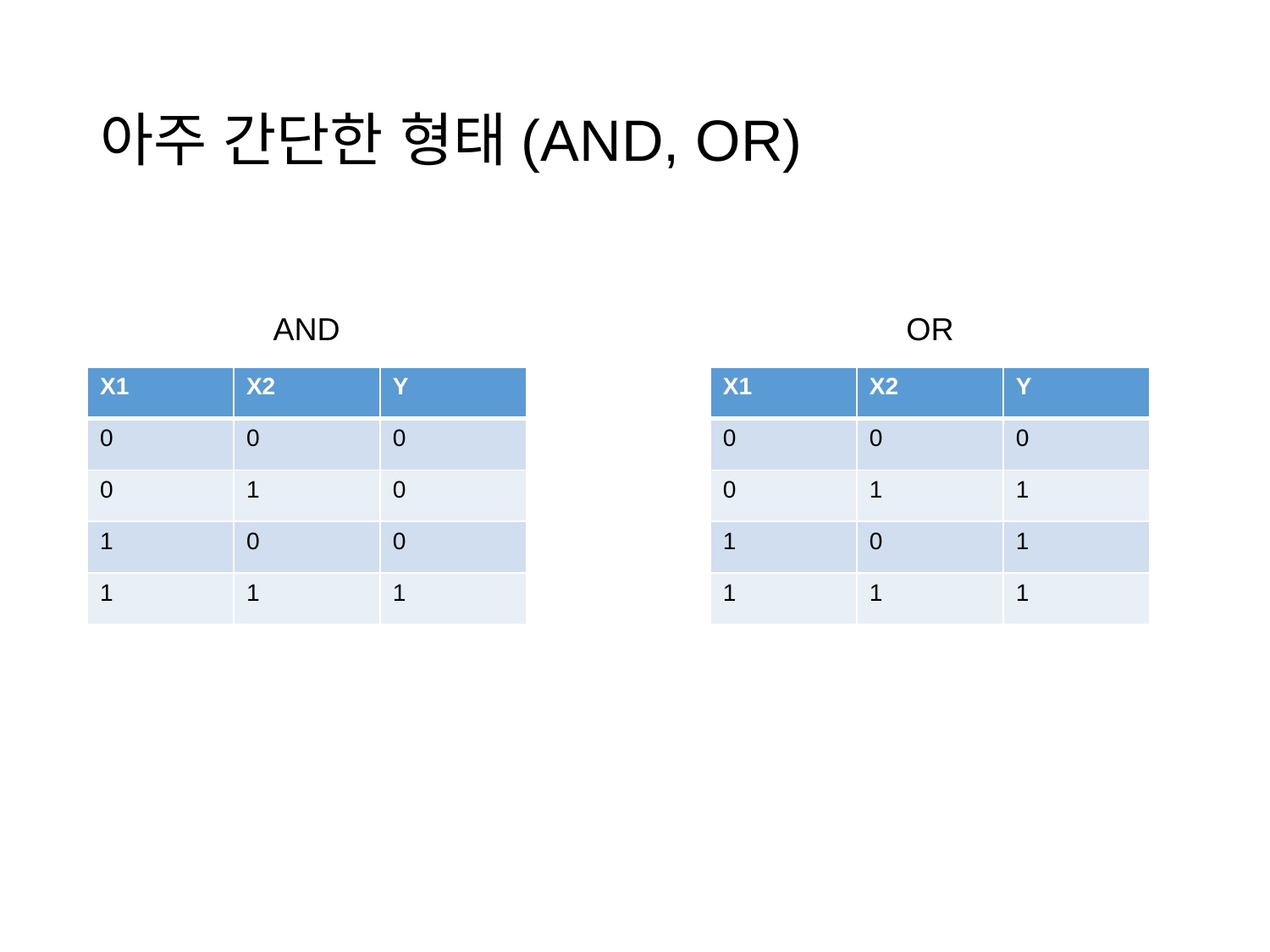

# 아주 간단한 형태(AND, OR)
AND
OR
| X1 | X2 | Y |
| --- | --- | --- |
| 0 | 0 | 0 |
| 0 | 1 | 0 |
| 1 | 0 | 0 |
| 1 | 1 | 1 |
| X1 | X2 | Y |
| --- | --- | --- |
| 0 | 0 | 0 |
| 0 | 1 | 1 |
| 1 | 0 | 1 |
| 1 | 1 | 1 |